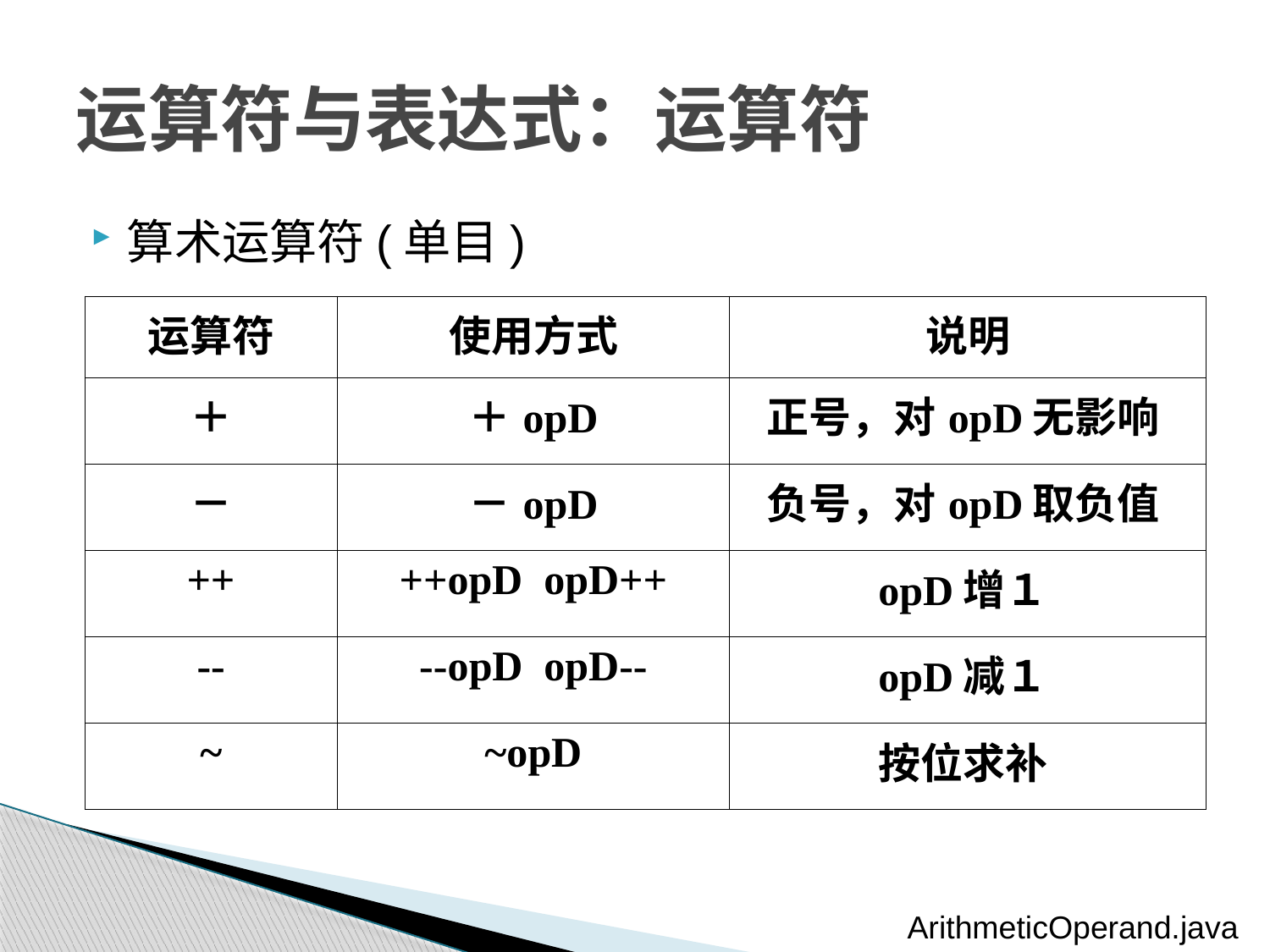

# 运算符与表达式：运算符
算术运算符(单目)
| 运算符 | 使用方式 | 说明 |
| --- | --- | --- |
| ＋ | ＋opD | 正号，对opD无影响 |
| － | －opD | 负号，对opD取负值 |
| ++ | ++opD opD++ | opD增１ |
| -- | --opD opD-- | opD减１ |
| ~ | ~opD | 按位求补 |
ArithmeticOperand.java